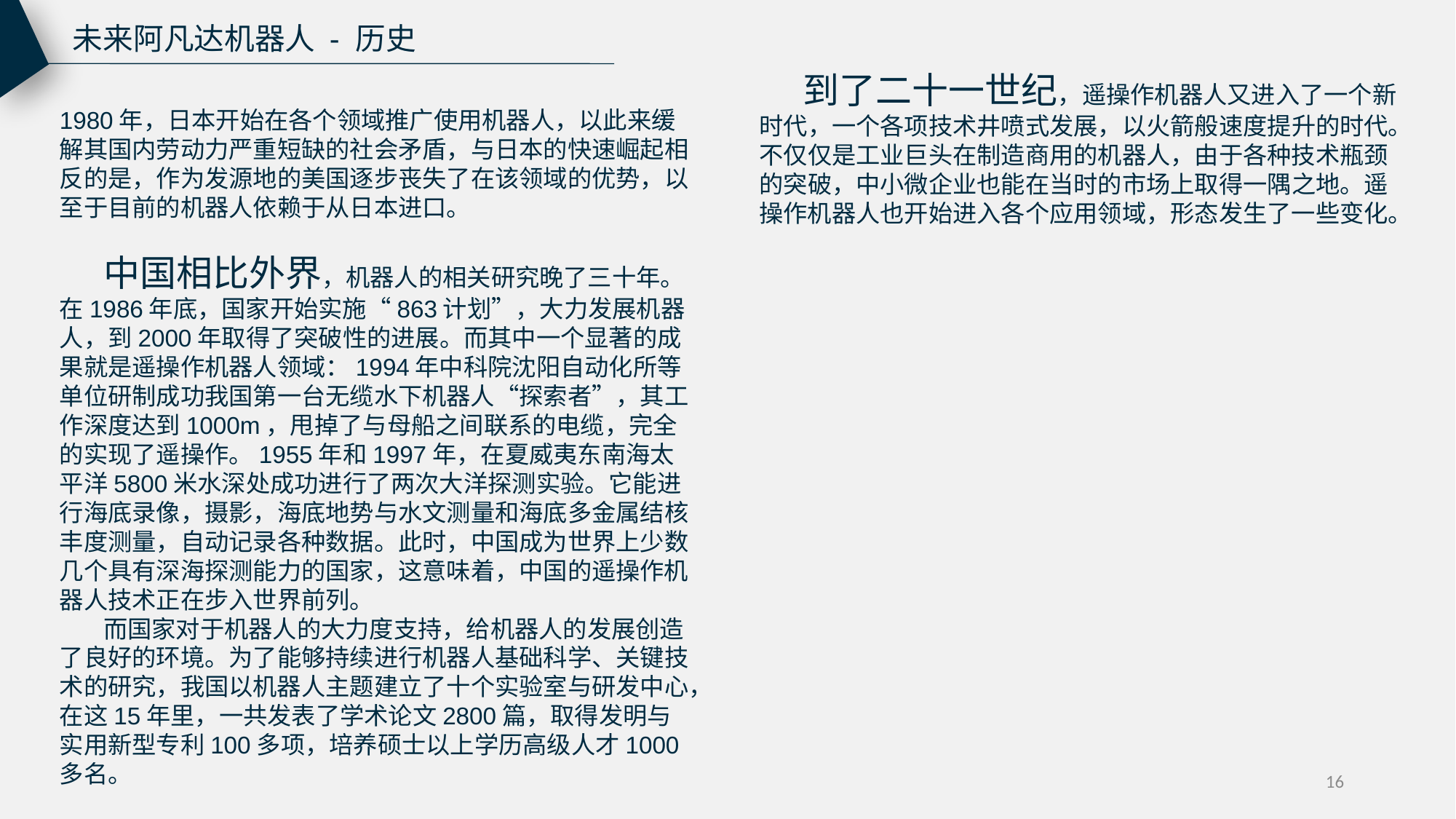

未来阿凡达机器人 - 历史
       到了二十一世纪，遥操作机器人又进入了一个新时代，一个各项技术井喷式发展，以火箭般速度提升的时代。不仅仅是工业巨头在制造商用的机器人，由于各种技术瓶颈的突破，中小微企业也能在当时的市场上取得一隅之地。遥操作机器人也开始进入各个应用领域，形态发生了一些变化。

1980年，日本开始在各个领域推广使用机器人，以此来缓解其国内劳动力严重短缺的社会矛盾，与日本的快速崛起相反的是，作为发源地的美国逐步丧失了在该领域的优势，以至于目前的机器人依赖于从日本进口。

       中国相比外界，机器人的相关研究晚了三十年。在1986年底，国家开始实施“863计划”，大力发展机器人，到2000年取得了突破性的进展。而其中一个显著的成果就是遥操作机器人领域：1994年中科院沈阳自动化所等单位研制成功我国第一台无缆水下机器人“探索者”，其工作深度达到1000m，甩掉了与母船之间联系的电缆，完全的实现了遥操作。1955年和1997年，在夏威夷东南海太平洋5800米水深处成功进行了两次大洋探测实验。它能进行海底录像，摄影，海底地势与水文测量和海底多金属结核丰度测量，自动记录各种数据。此时，中国成为世界上少数几个具有深海探测能力的国家，这意味着，中国的遥操作机器人技术正在步入世界前列。
       而国家对于机器人的大力度支持，给机器人的发展创造了良好的环境。为了能够持续进行机器人基础科学、关键技术的研究，我国以机器人主题建立了十个实验室与研发中心，在这15年里，一共发表了学术论文2800篇，取得发明与实用新型专利100多项，培养硕士以上学历高级人才1000多名。

16